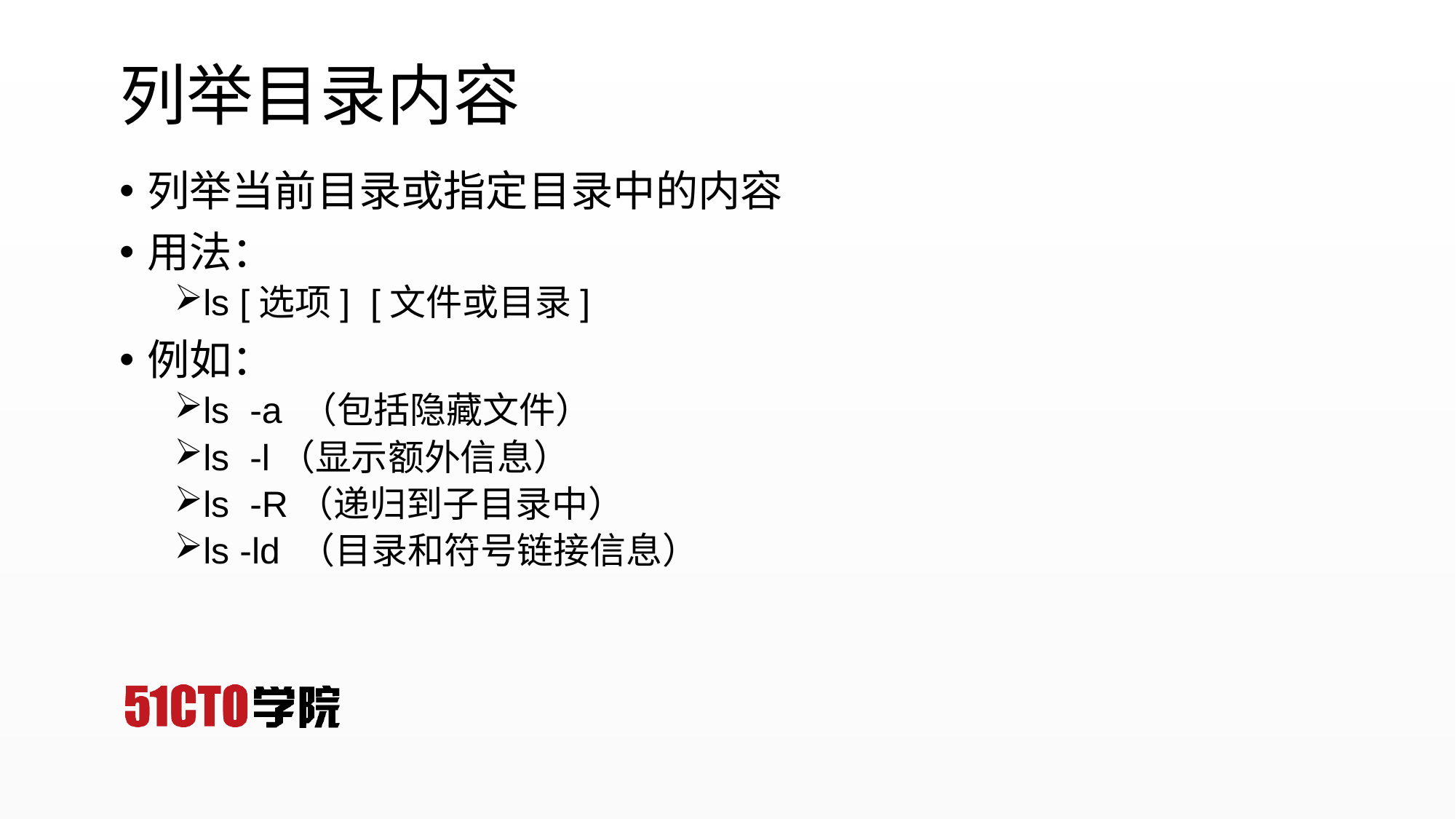

# 列举目录内容
列举当前目录或指定目录中的内容
用法：
ls [选项]  [文件或目录]
例如：
ls  -a （包括隐藏文件）
ls  -l（显示额外信息）
ls  -R（递归到子目录中）
ls -ld （目录和符号链接信息）